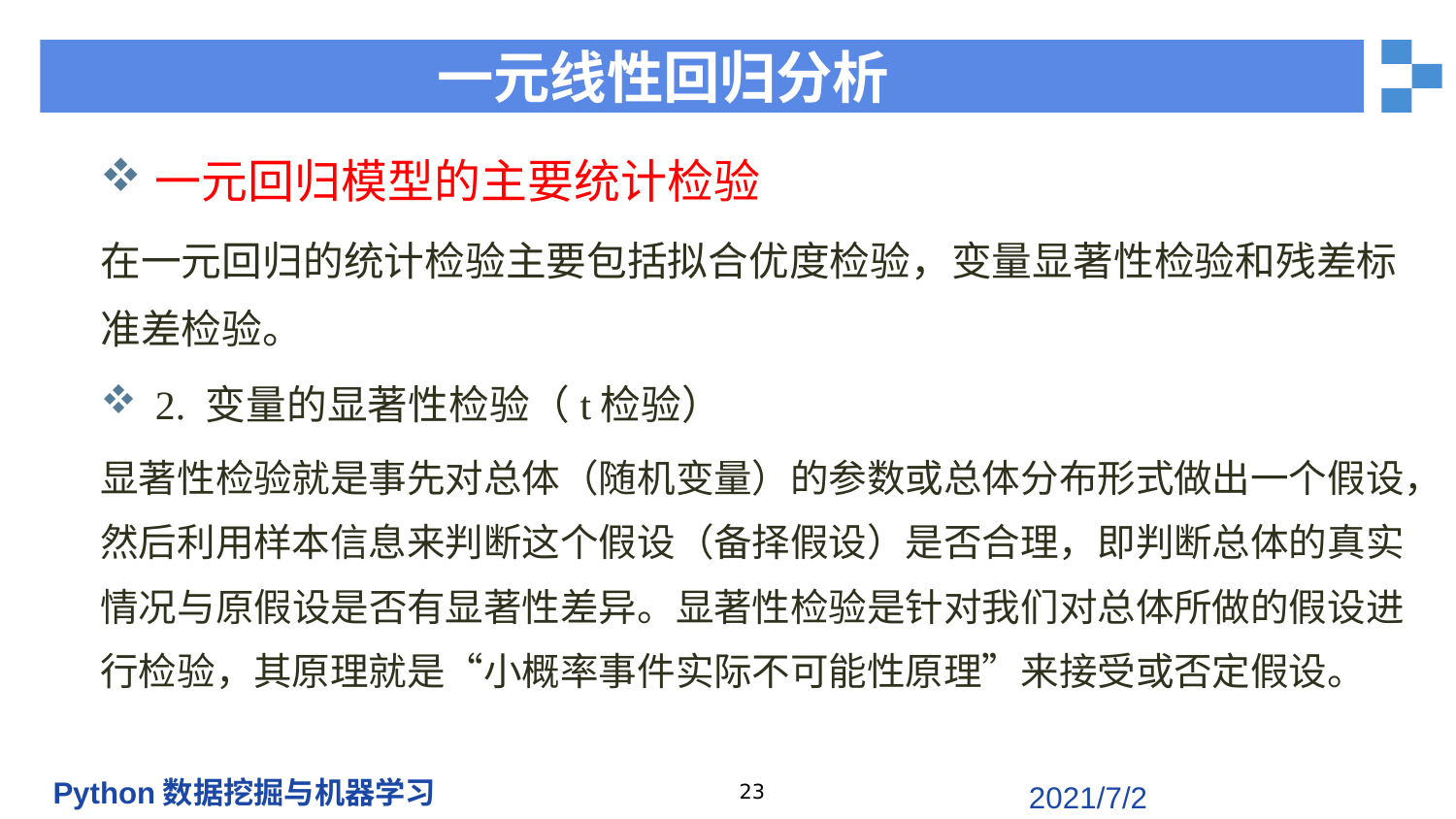

# 一元线性回归分析
一元回归模型的主要统计检验
在一元回归的统计检验主要包括拟合优度检验，变量显著性检验和残差标准差检验。
2. 变量的显著性检验（t检验）
显著性检验就是事先对总体（随机变量）的参数或总体分布形式做出一个假设，然后利用样本信息来判断这个假设（备择假设）是否合理，即判断总体的真实情况与原假设是否有显著性差异。显著性检验是针对我们对总体所做的假设进行检验，其原理就是“小概率事件实际不可能性原理”来接受或否定假设。

23
2021/7/2